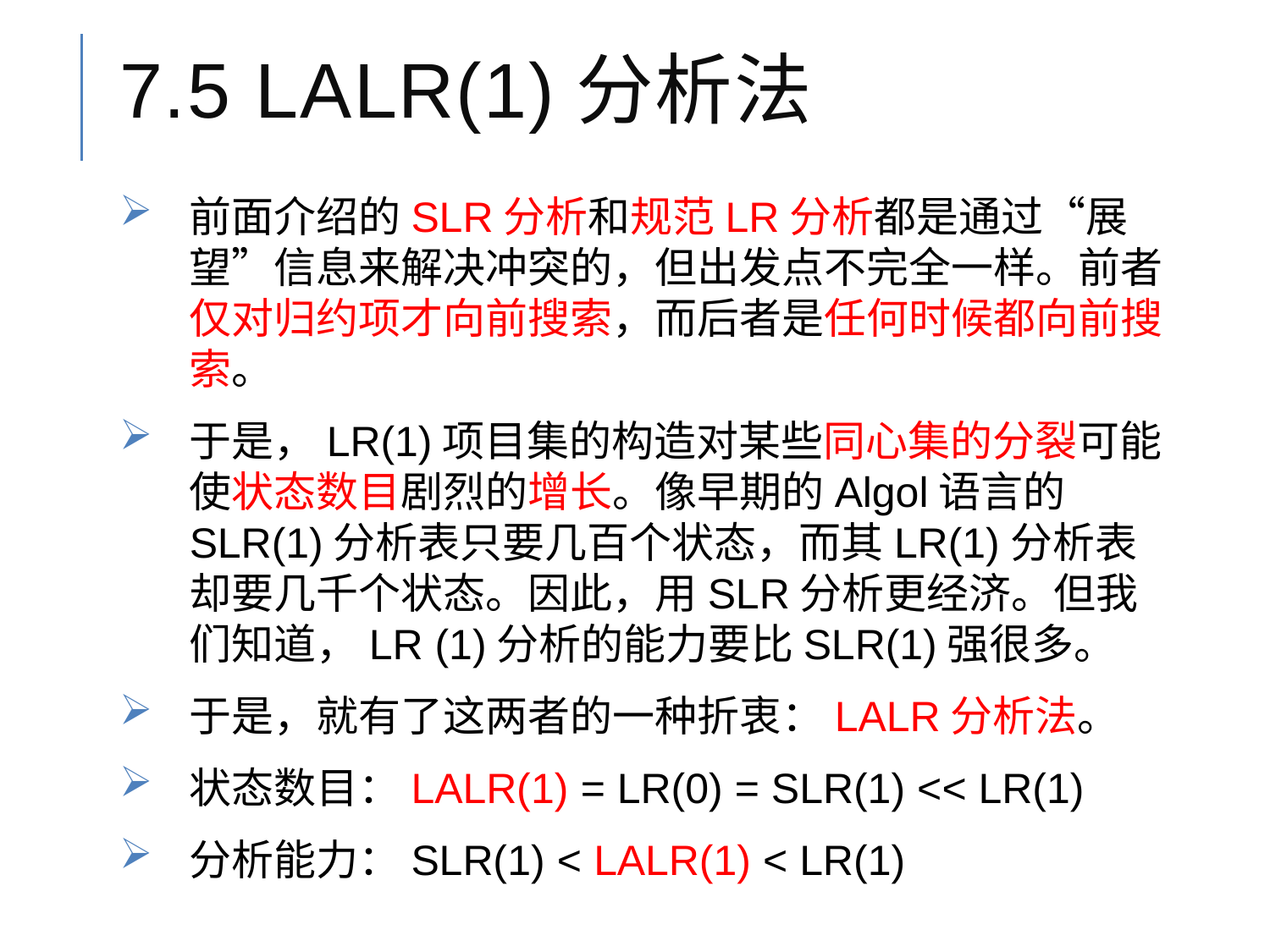

# 7.5 LALR(1)分析法
前面介绍的SLR分析和规范LR分析都是通过“展望”信息来解决冲突的，但出发点不完全一样。前者仅对归约项才向前搜索，而后者是任何时候都向前搜索。
于是，LR(1)项目集的构造对某些同心集的分裂可能使状态数目剧烈的增长。像早期的Algol语言的SLR(1)分析表只要几百个状态，而其LR(1)分析表却要几千个状态。因此，用SLR分析更经济。但我们知道，LR (1)分析的能力要比SLR(1)强很多。
于是，就有了这两者的一种折衷：LALR分析法。
状态数目：LALR(1) = LR(0) = SLR(1) << LR(1)
分析能力：SLR(1) < LALR(1) < LR(1)
77